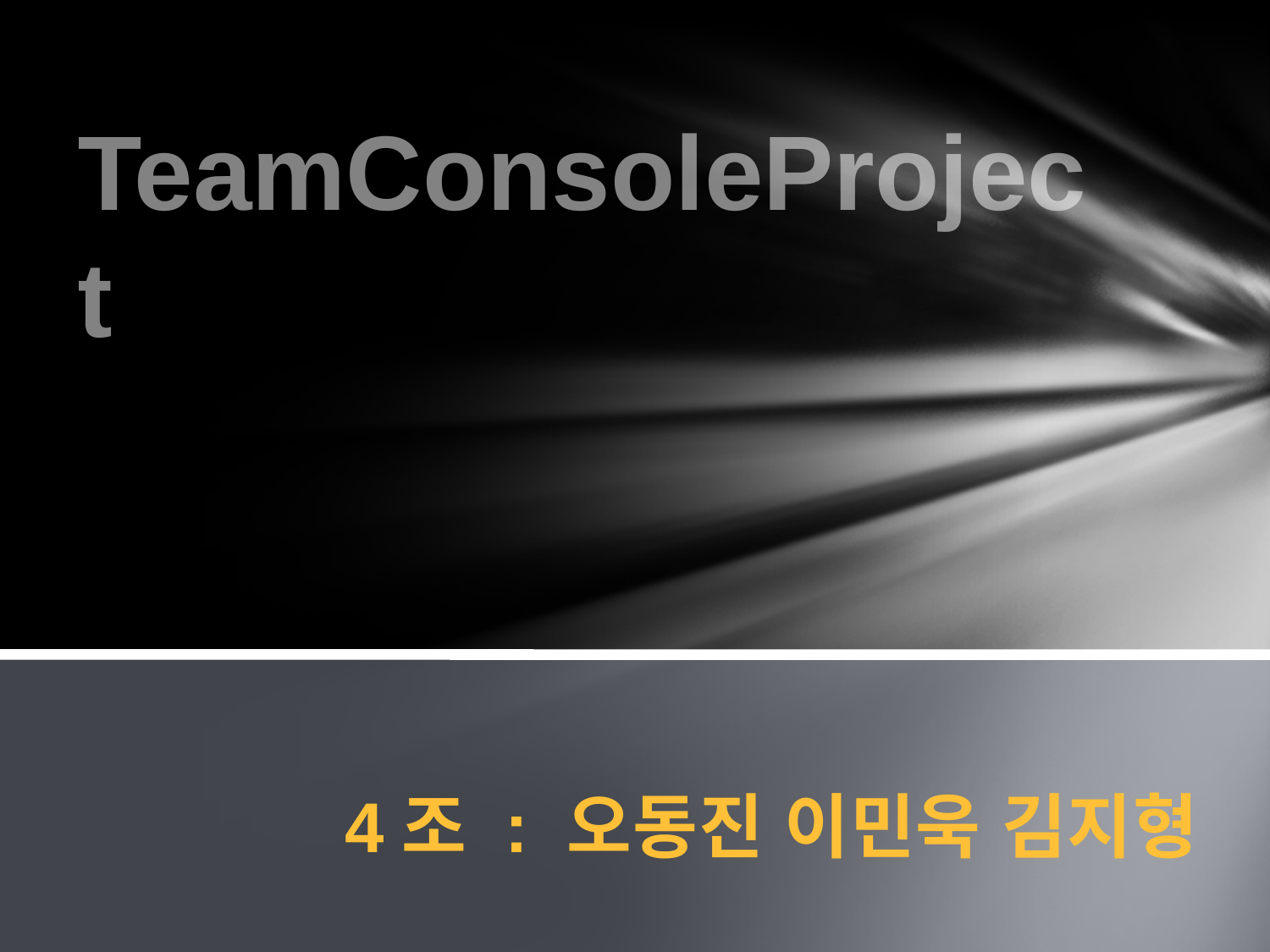

# TeamConsoleProject

4조 : 오동진 이민욱 김지형